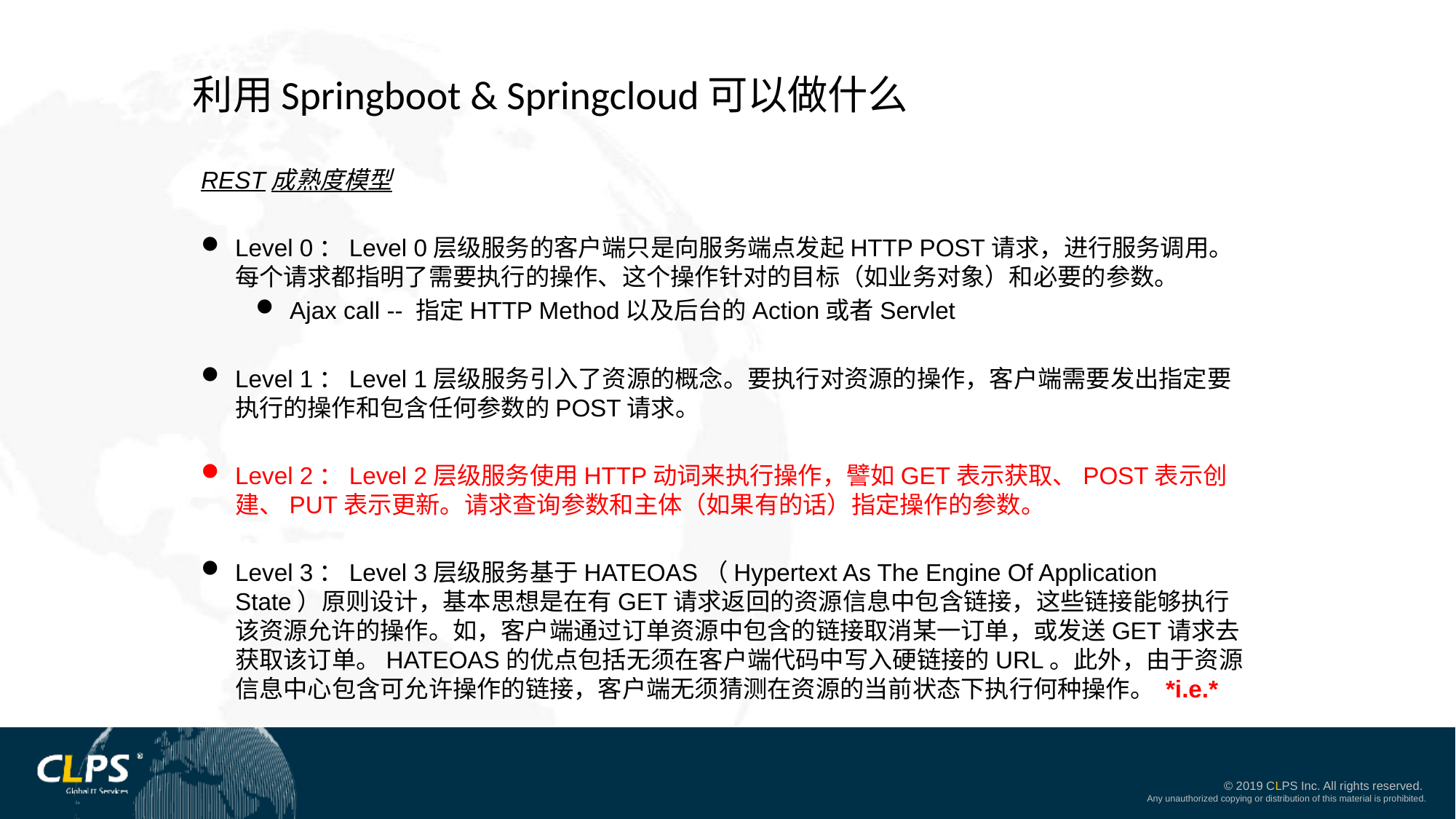

利用Springboot & Springcloud可以做什么

REST成熟度模型

Level 0：Level 0层级服务的客户端只是向服务端点发起HTTP POST请求，进行服务调用。每个请求都指明了需要执行的操作、这个操作针对的目标（如业务对象）和必要的参数。
Ajax call -- 指定HTTP Method以及后台的Action或者Servlet

Level 1：Level 1层级服务引入了资源的概念。要执行对资源的操作，客户端需要发出指定要执行的操作和包含任何参数的POST请求。

Level 2：Level 2层级服务使用HTTP动词来执行操作，譬如GET表示获取、POST表示创建、PUT表示更新。请求查询参数和主体（如果有的话）指定操作的参数。

Level 3：Level 3层级服务基于HATEOAS（Hypertext As The Engine Of Application State）原则设计，基本思想是在有GET请求返回的资源信息中包含链接，这些链接能够执行该资源允许的操作。如，客户端通过订单资源中包含的链接取消某一订单，或发送GET请求去获取该订单。HATEOAS的优点包括无须在客户端代码中写入硬链接的URL。此外，由于资源信息中心包含可允许操作的链接，客户端无须猜测在资源的当前状态下执行何种操作。 *i.e.*

12